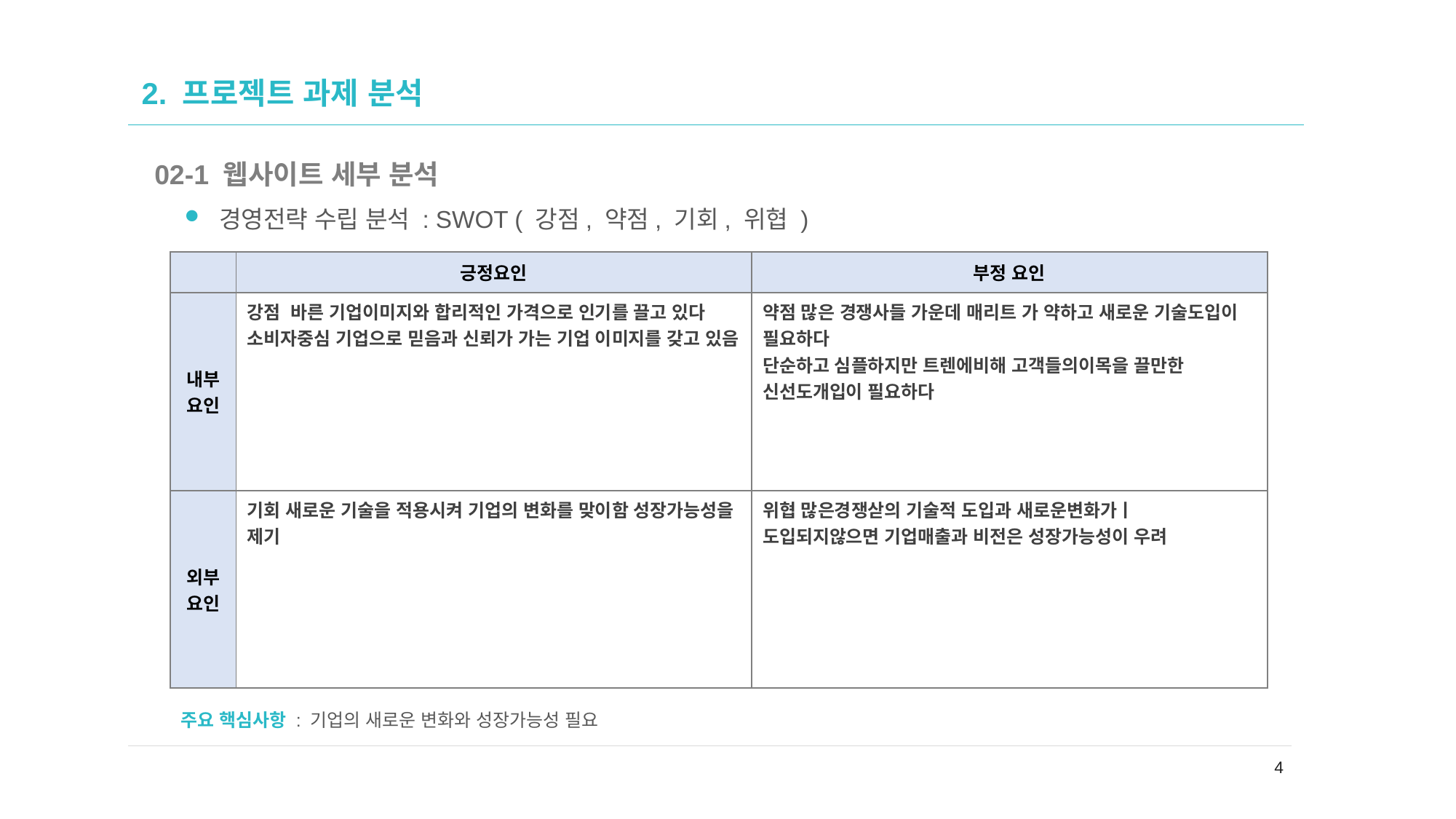

# 2. 프로젝트 과제 분석
02-1 웹사이트 세부 분석
경영전략 수립 분석 : SWOT ( 강점, 약점, 기회, 위협 )

|  | 긍정요인 | 부정 요인 |
| --- | --- | --- |
| 내부요인 | 강점 바른 기업이미지와 합리적인 가격으로 인기를 끌고 있다 소비자중심 기업으로 믿음과 신뢰가 가는 기업 이미지를 갖고 있음 | 약점 많은 경쟁사들 가운데 매리트 가 약하고 새로운 기술도입이 필요하다 단순하고 심플하지만 트렌에비해 고객들의이목을 끌만한 신선도개입이 필요하다 |
| 외부요인 | 기회 새로운 기술을 적용시켜 기업의 변화를 맞이함 성장가능성을 제기 | 위협 많은경쟁삳의 기술적 도입과 새로운변화가ㅣ 도입되지않으면 기업매출과 비전은 성장가능성이 우려 |
주요 핵심사항 : 기업의 새로운 변화와 성장가능성 필요
4